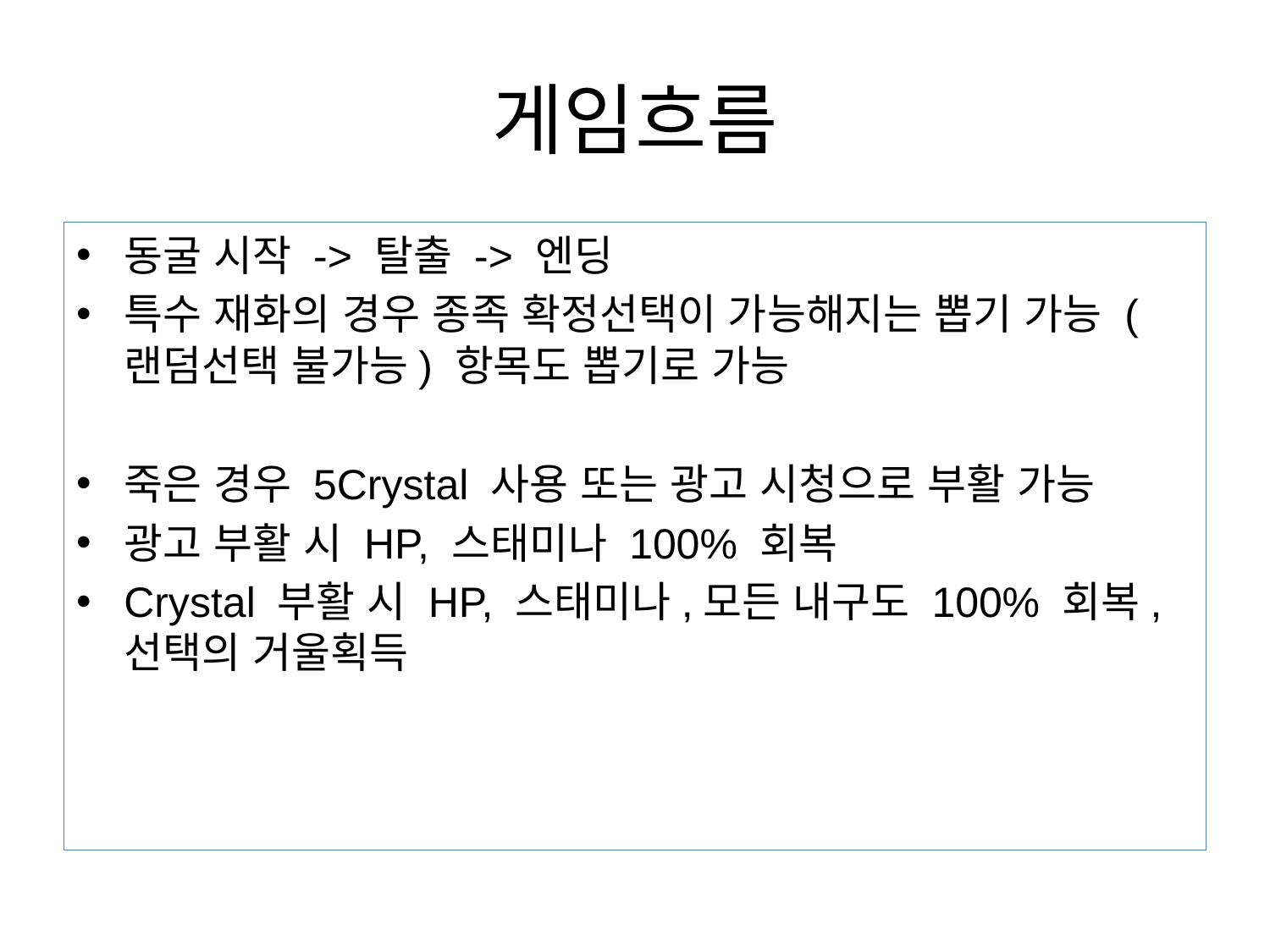

# 게임흐름
동굴 시작 -> 탈출 -> 엔딩
특수 재화의 경우 종족 확정선택이 가능해지는 뽑기 가능 (랜덤선택 불가능) 항목도 뽑기로 가능

죽은 경우 5Crystal 사용 또는 광고 시청으로 부활 가능
광고 부활 시 HP, 스태미나 100% 회복
Crystal 부활 시 HP, 스태미나,모든 내구도 100% 회복, 선택의 거울획득